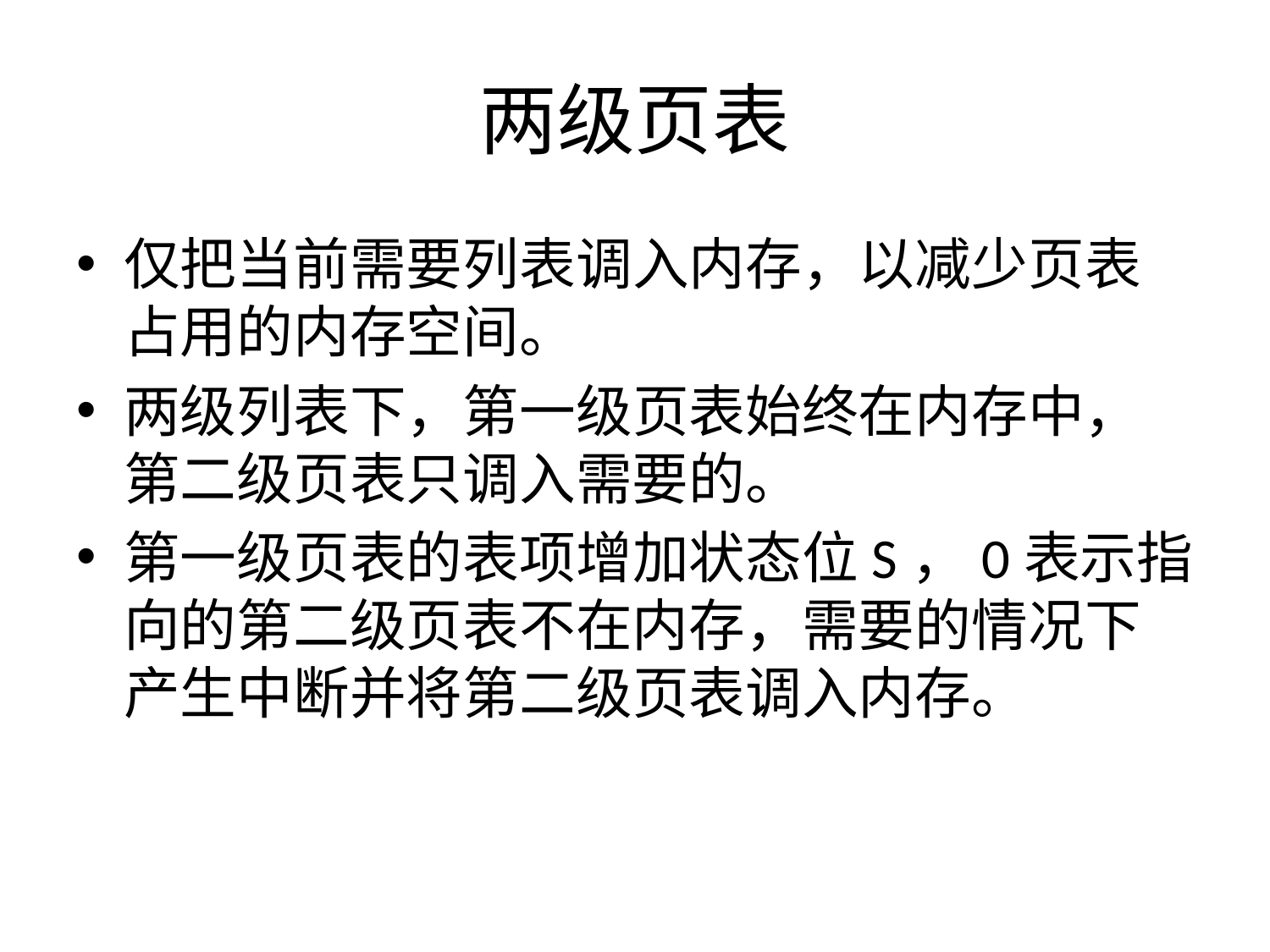

# 两级页表
仅把当前需要列表调入内存，以减少页表占用的内存空间。
两级列表下，第一级页表始终在内存中，第二级页表只调入需要的。
第一级页表的表项增加状态位S，0表示指向的第二级页表不在内存，需要的情况下产生中断并将第二级页表调入内存。